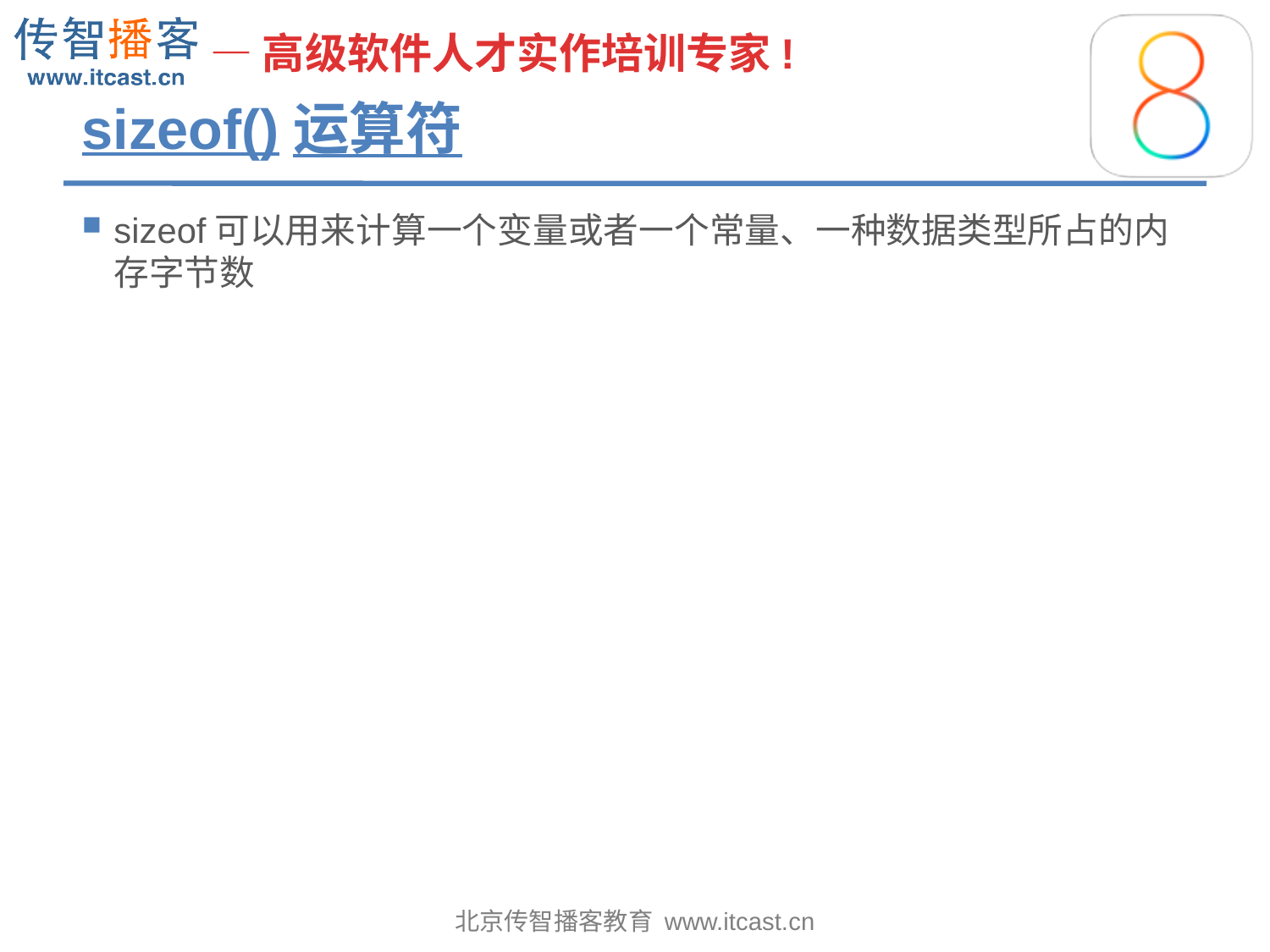

# sizeof()运算符
sizeof可以用来计算一个变量或者一个常量、一种数据类型所占的内存字节数